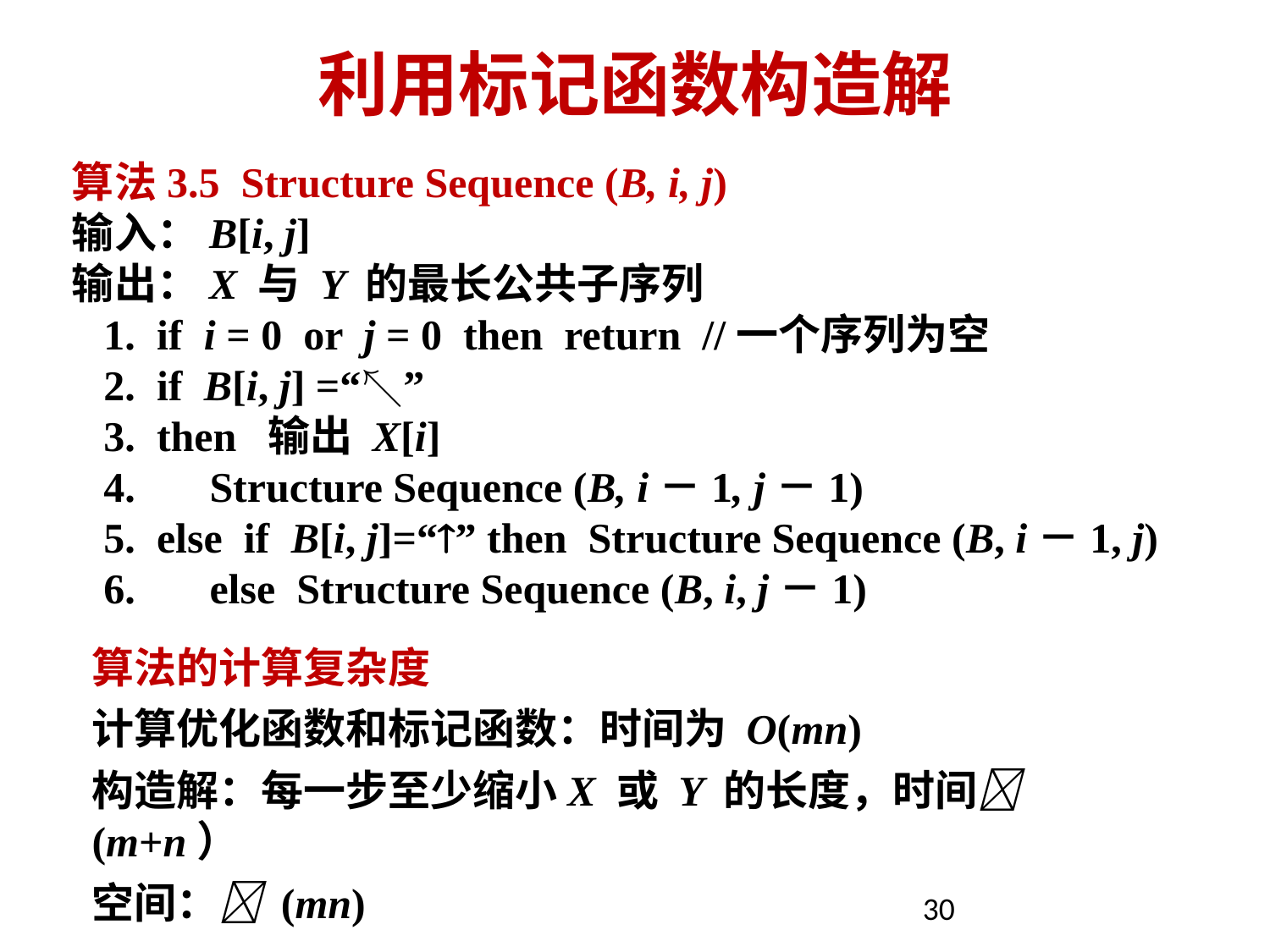

# 利用标记函数构造解
算法3.5  Structure Sequence (B, i, j)
输入：B[i, j]
输出：X 与 Y 的最长公共子序列
   1.  if  i = 0  or  j = 0  then  return  //一个序列为空
   2.  if  B[i, j] =“↖”
   3.  then  输出 X[i]
   4.       Structure Sequence (B, i－1, j－1)
   5.  else  if  B[i, j]=“↑” then  Structure Sequence (B, i－1, j)
   6.       else  Structure Sequence (B, i, j－1)
算法的计算复杂度
计算优化函数和标记函数：时间为 O(mn)
构造解：每一步至少缩小X 或 Y 的长度，时间Θ (m+n）
空间：Θ (mn)

30